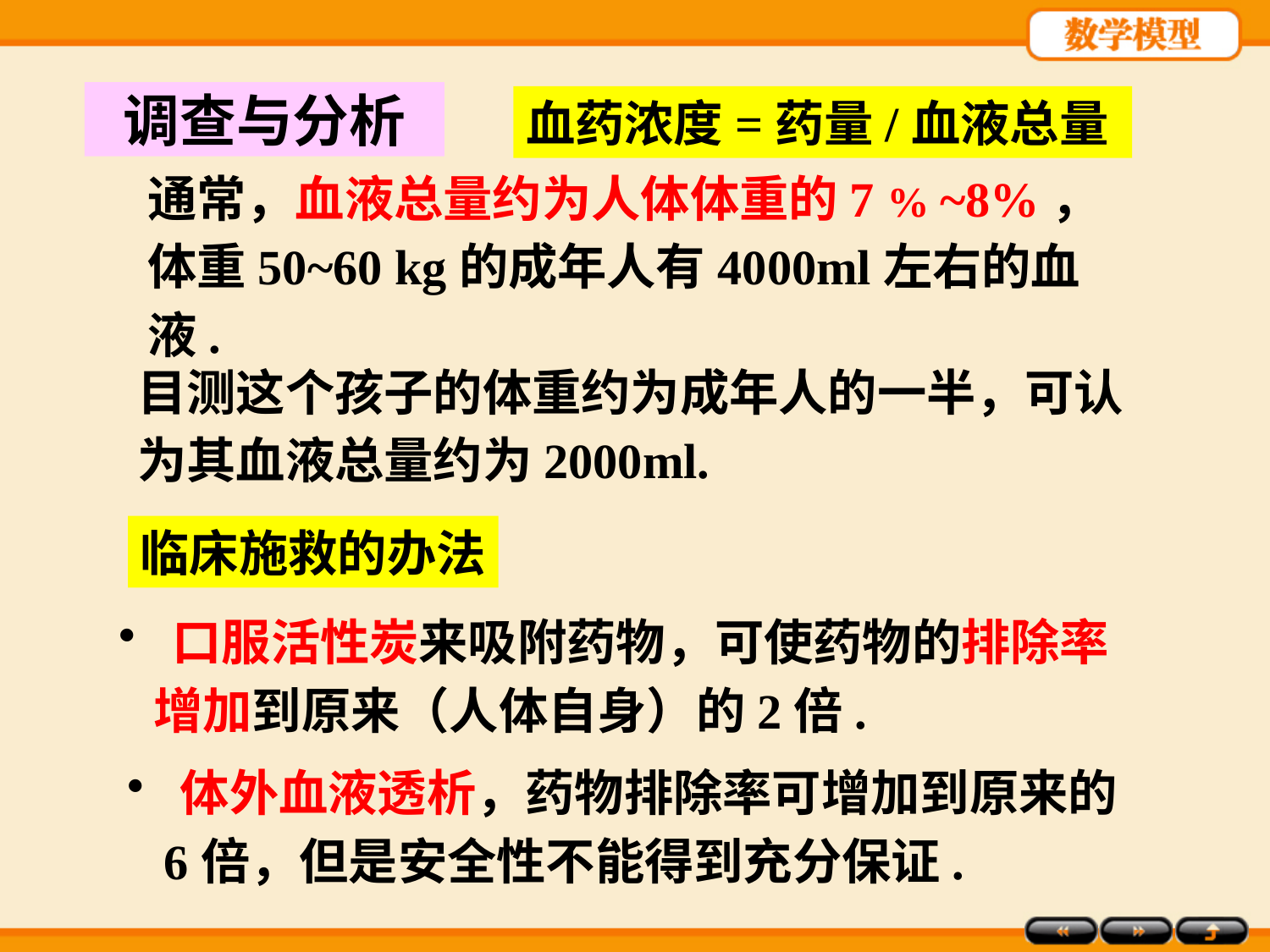

调查与分析
血药浓度=药量/血液总量
通常，血液总量约为人体体重的7 % ~8%，体重50~60 kg的成年人有4000ml左右的血液.
目测这个孩子的体重约为成年人的一半，可认为其血液总量约为2000ml.
临床施救的办法
 口服活性炭来吸附药物，可使药物的排除率
  增加到原来（人体自身）的2倍.
 体外血液透析，药物排除率可增加到原来的
   6倍，但是安全性不能得到充分保证.